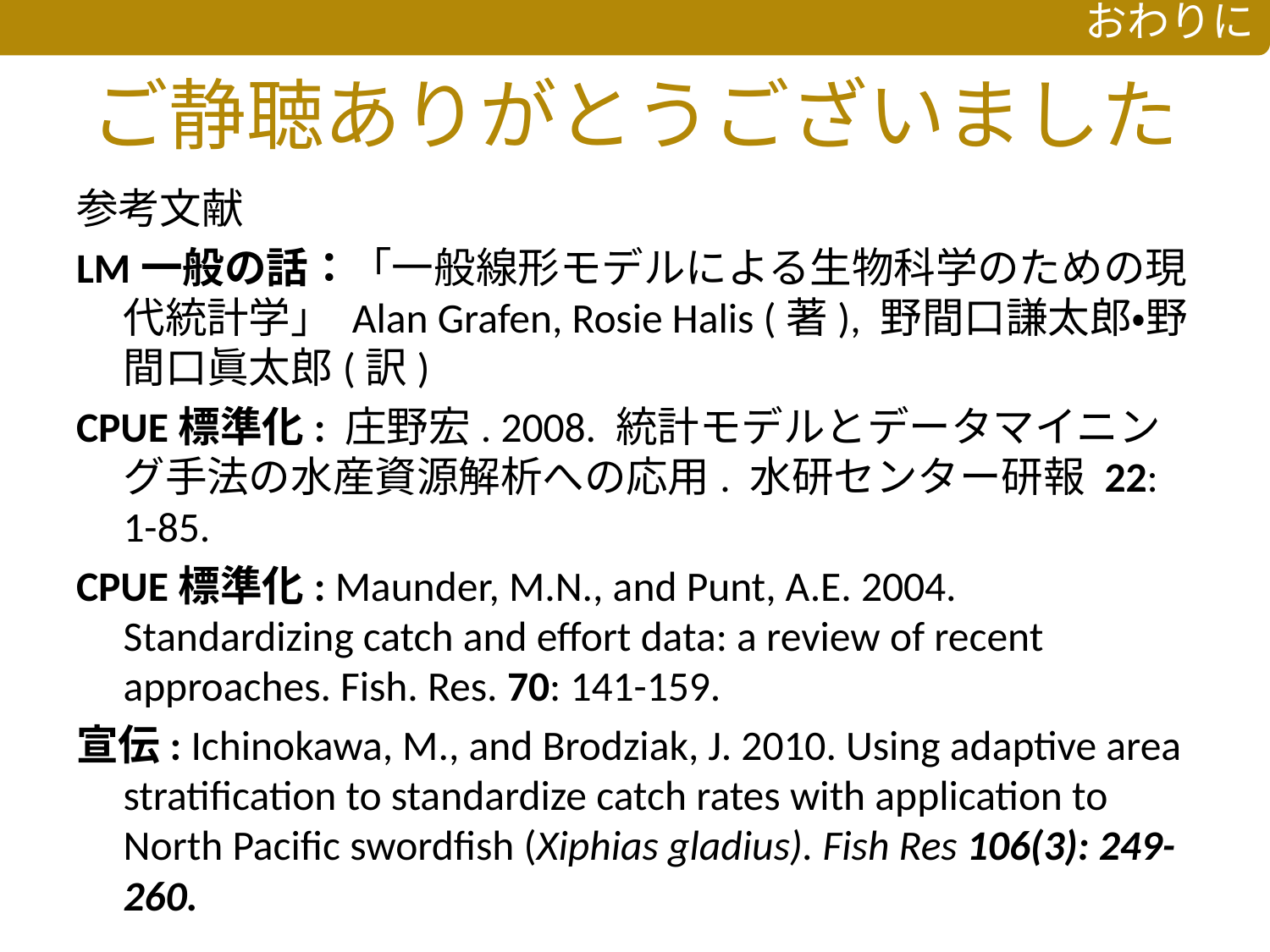

おわりに
# ご静聴ありがとうございました
参考文献
LM一般の話：「一般線形モデルによる生物科学のための現代統計学」 Alan Grafen, Rosie Halis (著), 野間口謙太郎・野間口眞太郎(訳)
CPUE標準化: 庄野宏. 2008. 統計モデルとデータマイニング手法の水産資源解析への応用. 水研センター研報 22: 1-85.
CPUE標準化: Maunder, M.N., and Punt, A.E. 2004. Standardizing catch and effort data: a review of recent approaches. Fish. Res. 70: 141-159.
宣伝: Ichinokawa, M., and Brodziak, J. 2010. Using adaptive area stratification to standardize catch rates with application to North Pacific swordfish (Xiphias gladius). Fish Res 106(3): 249-260.